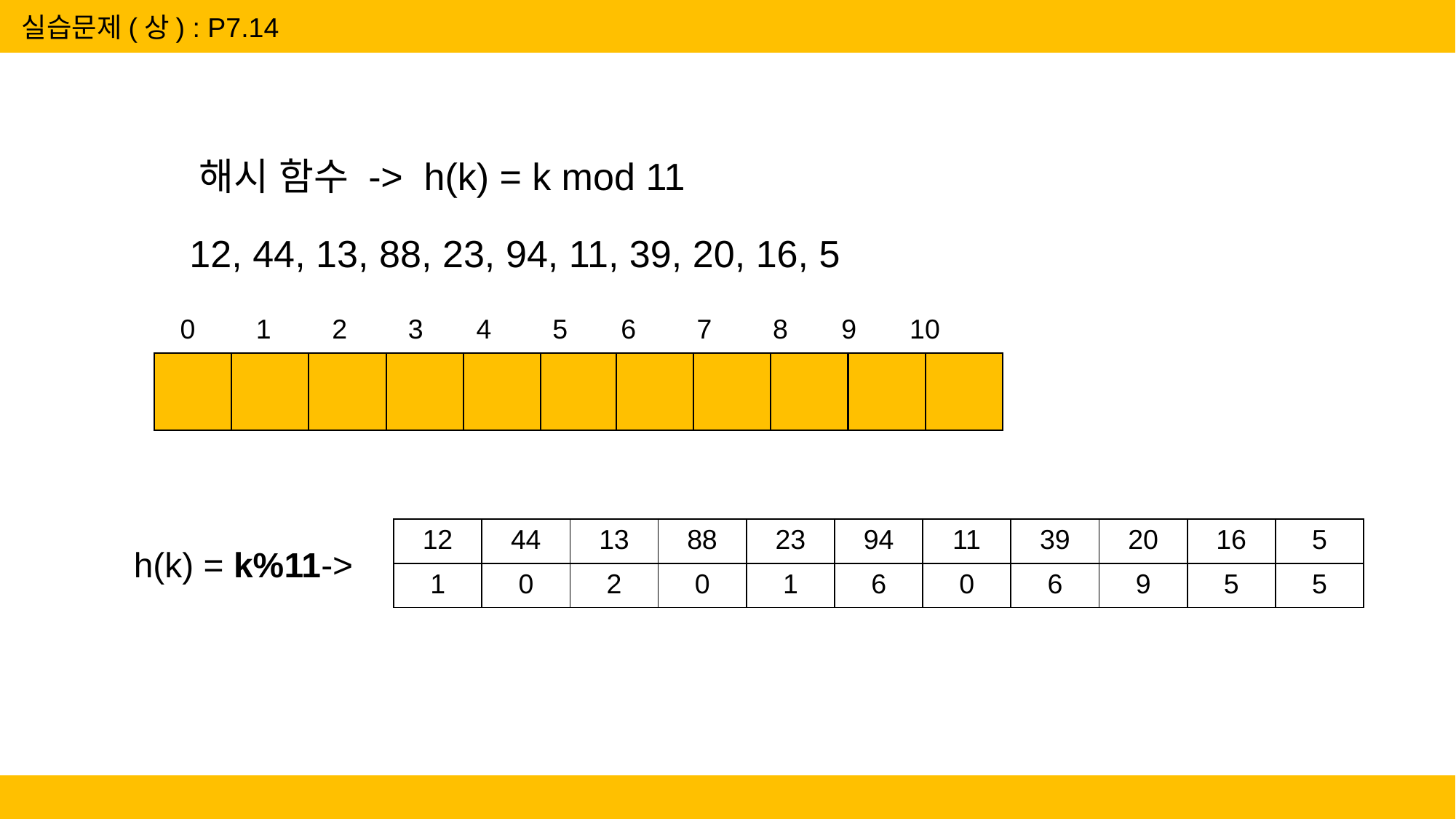

실습문제(상) : P7.14
해시 함수 ->  h(k) = k mod 11
12, 44, 13, 88, 23, 94, 11, 39, 20, 16, 5

  0        1        2        3       4        5       6        7        8       9       10

| 12 | 44 | 13 | 88 | 23 | 94 | 11 | 39 | 20 | 16 | 5 |
| --- | --- | --- | --- | --- | --- | --- | --- | --- | --- | --- |
| 1 | 0 | 2 | 0 | 1 | 6 | 0 | 6 | 9 | 5 | 5 |
h(k) = k%11->